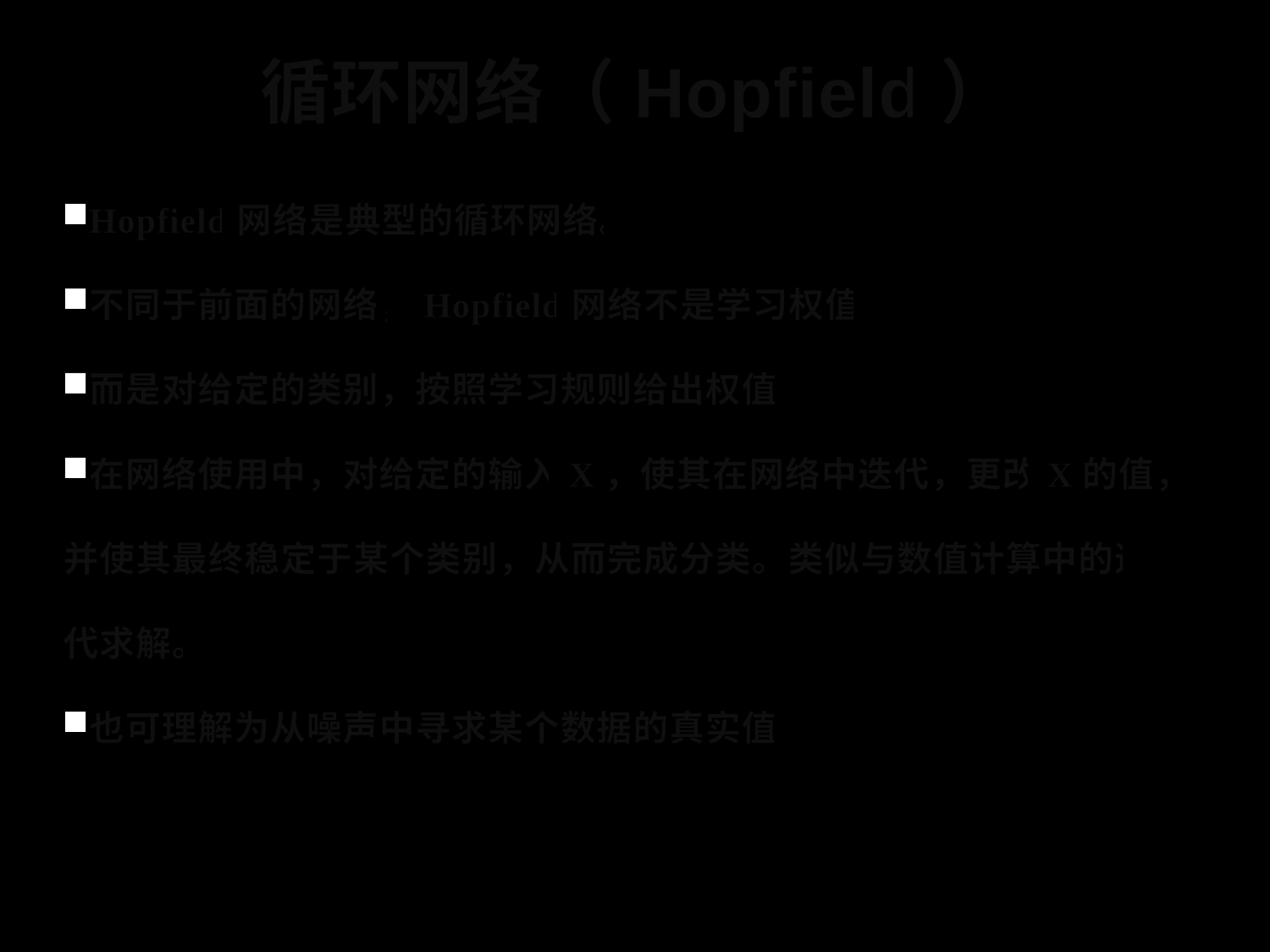

# 循环网络（Hopfield）
Hopfield网络是典型的循环网络。
不同于前面的网络，Hopfield网络不是学习权值
而是对给定的类别，按照学习规则给出权值，
在网络使用中，对给定的输入X，使其在网络中迭代，更改X的值，并使其最终稳定于某个类别，从而完成分类。类似与数值计算中的迭代求解。
也可理解为从噪声中寻求某个数据的真实值。